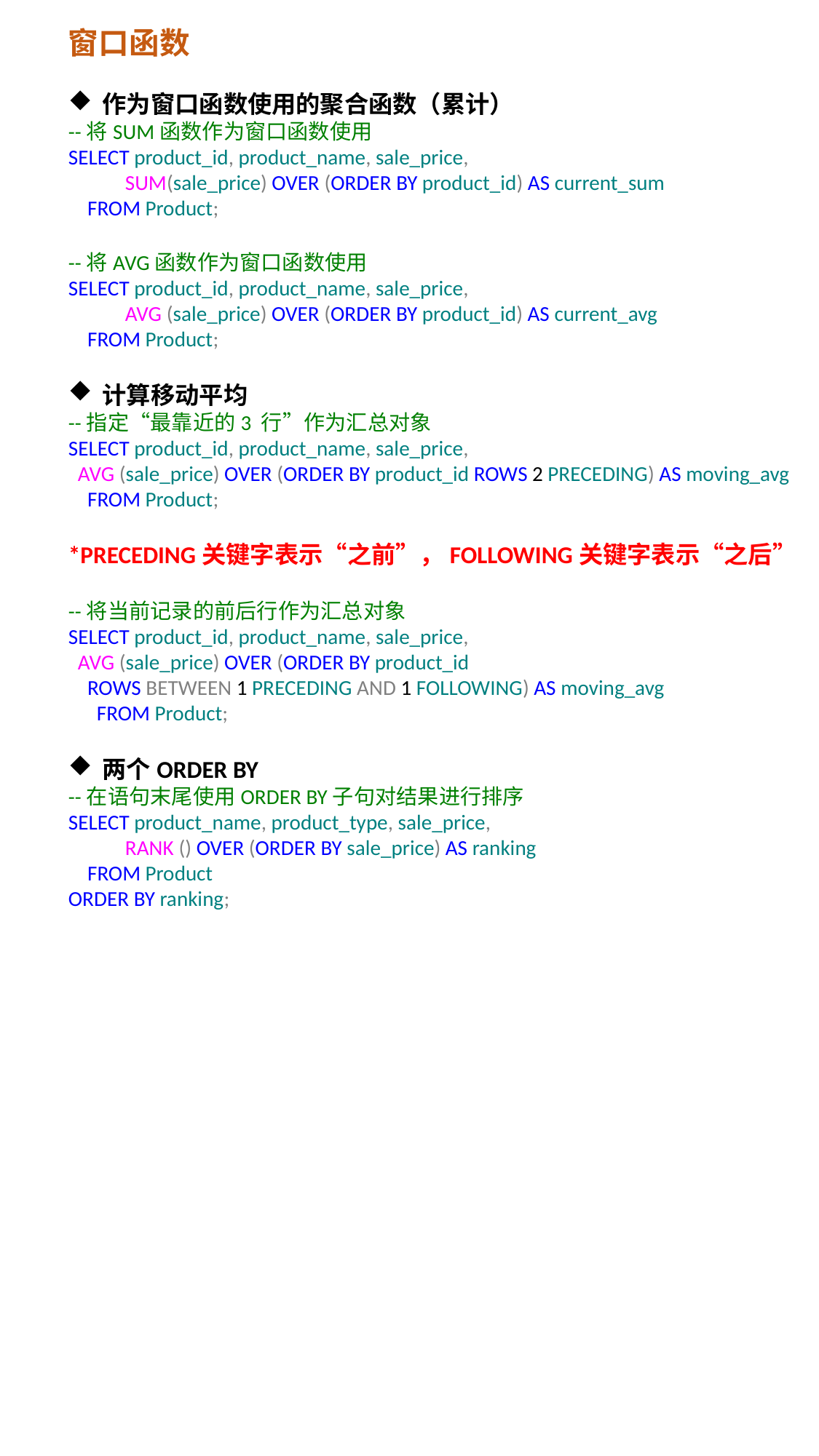

窗口函数

作为窗口函数使用的聚合函数（累计）
--将SUM函数作为窗口函数使用
SELECT product_id, product_name, sale_price,
            SUM(sale_price) OVER (ORDER BY product_id) AS current_sum
    FROM Product;

--将AVG函数作为窗口函数使用
SELECT product_id, product_name, sale_price,
            AVG (sale_price) OVER (ORDER BY product_id) AS current_avg
    FROM Product;

计算移动平均
--指定“最靠近的3 行”作为汇总对象
SELECT product_id, product_name, sale_price,
  AVG (sale_price) OVER (ORDER BY product_id ROWS 2 PRECEDING) AS moving_avg
    FROM Product;

*PRECEDING关键字表示“之前”，FOLLOWING关键字表示“之后”

--将当前记录的前后行作为汇总对象
SELECT product_id, product_name, sale_price,
  AVG (sale_price) OVER (ORDER BY product_id
    ROWS BETWEEN 1 PRECEDING AND 1 FOLLOWING) AS moving_avg
      FROM Product;

两个ORDER BY
--在语句末尾使用ORDER BY子句对结果进行排序
SELECT product_name, product_type, sale_price,
            RANK () OVER (ORDER BY sale_price) AS ranking
    FROM Product
ORDER BY ranking;